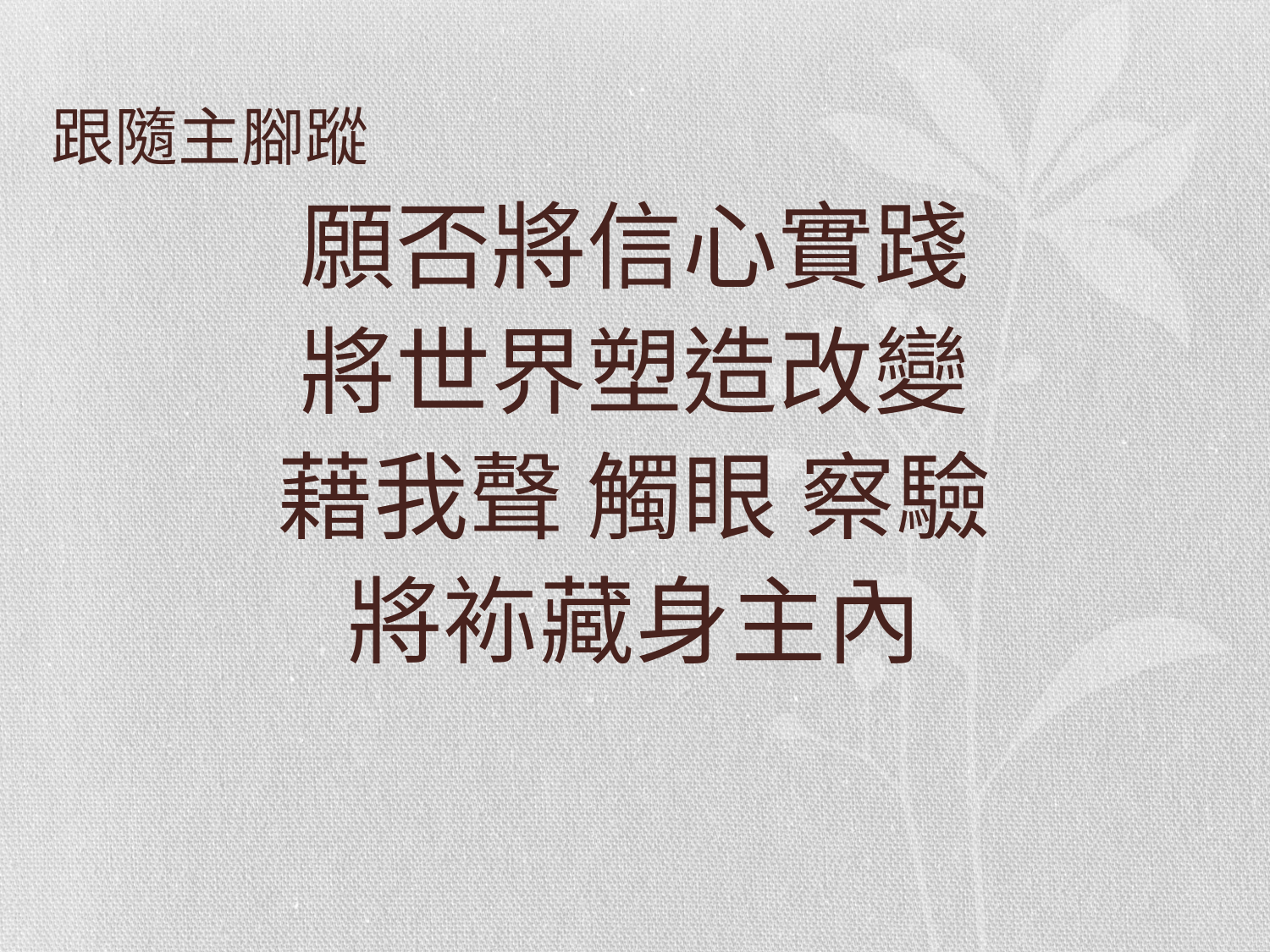

# 跟隨主腳蹤
願否將信心實踐
將世界塑造改變
藉我聲 觸眼 察驗
將袮藏身主內